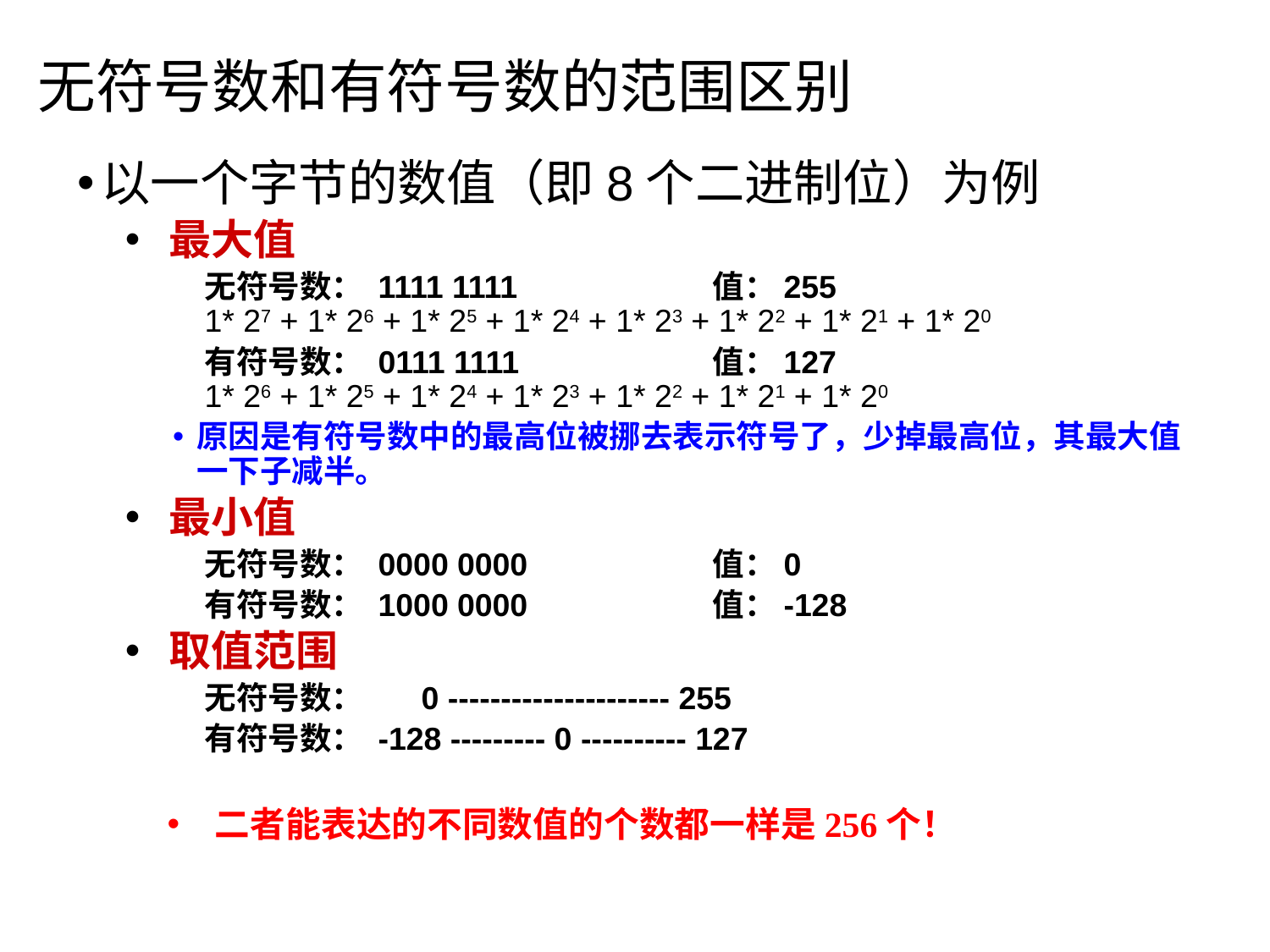

# 无符号数和有符号数的范围区别
以一个字节的数值（即8个二进制位）为例
 最大值
无符号数： 1111 1111 		值：255
1* 27 + 1* 26 + 1* 25 + 1* 24 + 1* 23 + 1* 22 + 1* 21 + 1* 20
有符号数： 0111 1111 		值：127
1* 26 + 1* 25 + 1* 24 + 1* 23 + 1* 22 + 1* 21 + 1* 20
原因是有符号数中的最高位被挪去表示符号了，少掉最高位，其最大值一下子减半。
 最小值
无符号数： 0000 0000 		值：0
有符号数： 1000 0000 		值：-128
 取值范围
无符号数：       0 --------------------- 255
有符号数： -128 --------- 0 ---------- 127
二者能表达的不同数值的个数都一样是256个！